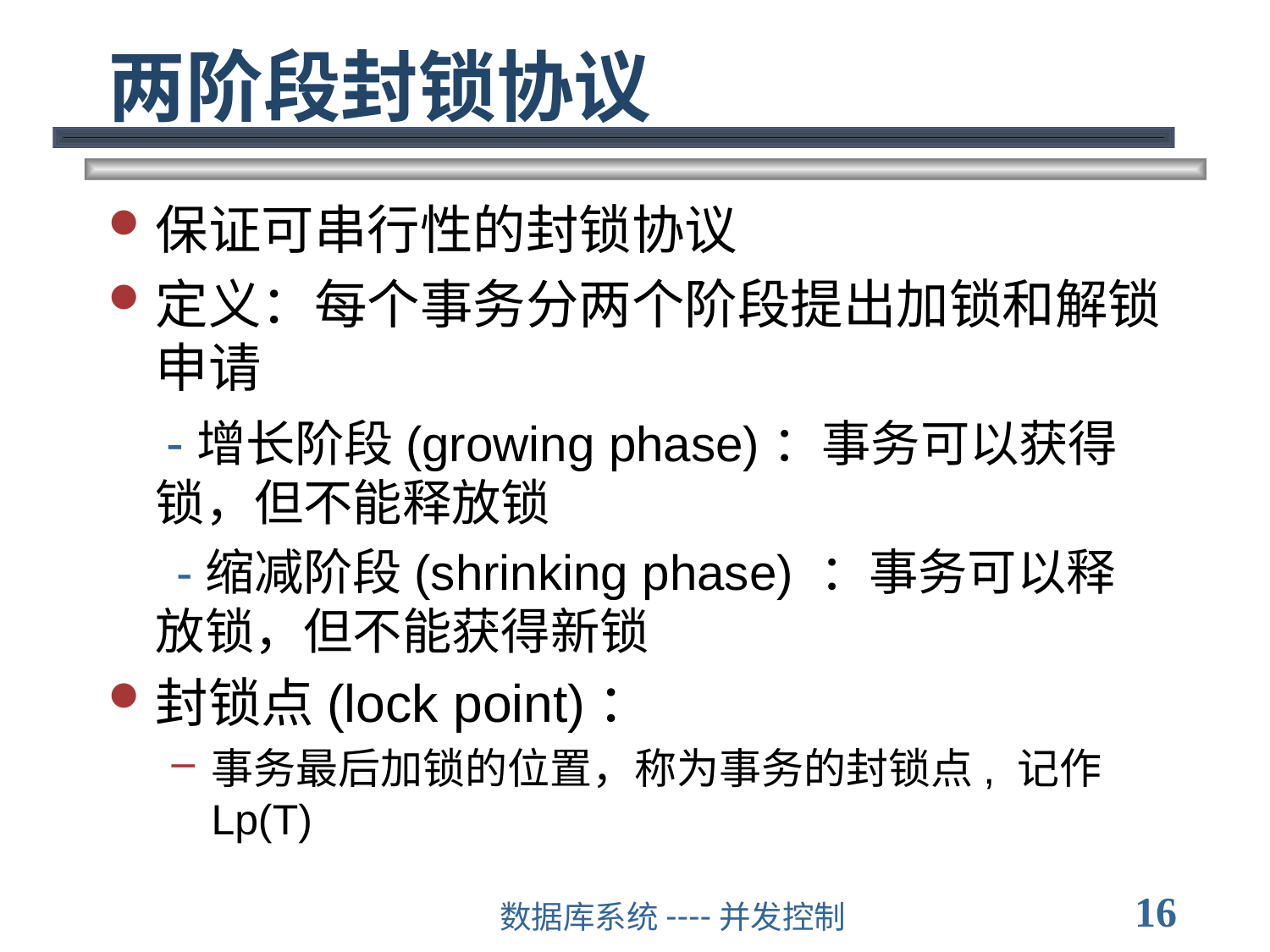

# 两阶段封锁协议
保证可串行性的封锁协议
定义：每个事务分两个阶段提出加锁和解锁申请
    -增长阶段(growing phase)：事务可以获得锁，但不能释放锁
     -缩减阶段(shrinking phase) ：事务可以释放锁，但不能获得新锁
封锁点(lock point)：
事务最后加锁的位置，称为事务的封锁点, 记作Lp(T)
16
数据库系统----并发控制